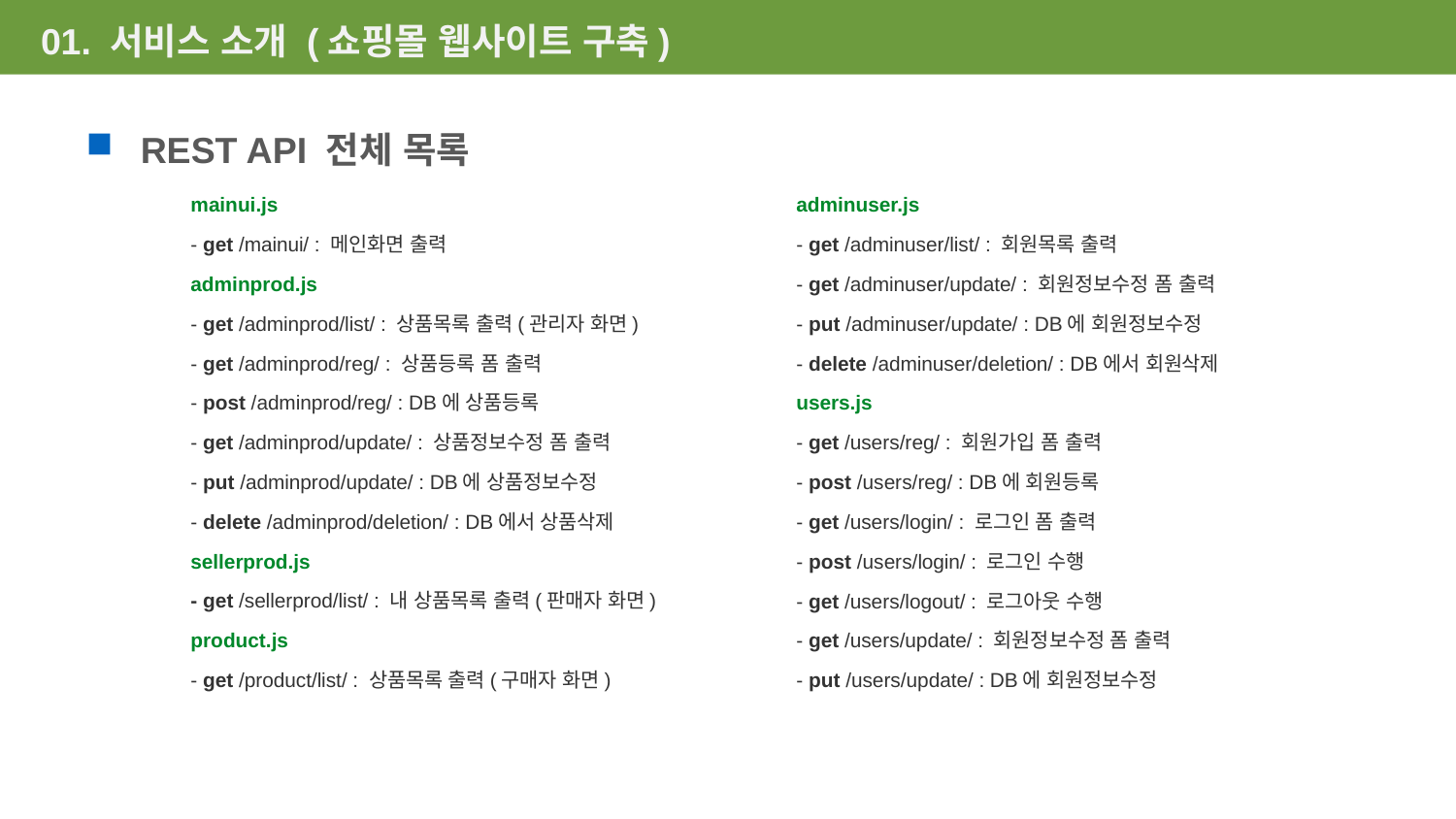

01. 서비스 소개 (쇼핑몰 웹사이트 구축)
REST API 전체 목록
mainui.js
- get /mainui/ : 메인화면 출력
adminprod.js
- get /adminprod/list/ : 상품목록 출력(관리자 화면)
- get /adminprod/reg/ : 상품등록 폼 출력
- post /adminprod/reg/ : DB에 상품등록
- get /adminprod/update/ : 상품정보수정 폼 출력
- put /adminprod/update/ : DB에 상품정보수정
- delete /adminprod/deletion/ : DB에서 상품삭제
sellerprod.js
- get /sellerprod/list/ : 내 상품목록 출력(판매자 화면)
product.js
- get /product/list/ : 상품목록 출력(구매자 화면)

adminuser.js
- get /adminuser/list/ : 회원목록 출력
- get /adminuser/update/ : 회원정보수정 폼 출력
- put /adminuser/update/ : DB에 회원정보수정
- delete /adminuser/deletion/ : DB에서 회원삭제
users.js
- get /users/reg/ : 회원가입 폼 출력
- post /users/reg/ : DB에 회원등록
- get /users/login/ : 로그인 폼 출력
- post /users/login/ : 로그인 수행
- get /users/logout/ : 로그아웃 수행
- get /users/update/ : 회원정보수정 폼 출력
- put /users/update/ : DB에 회원정보수정